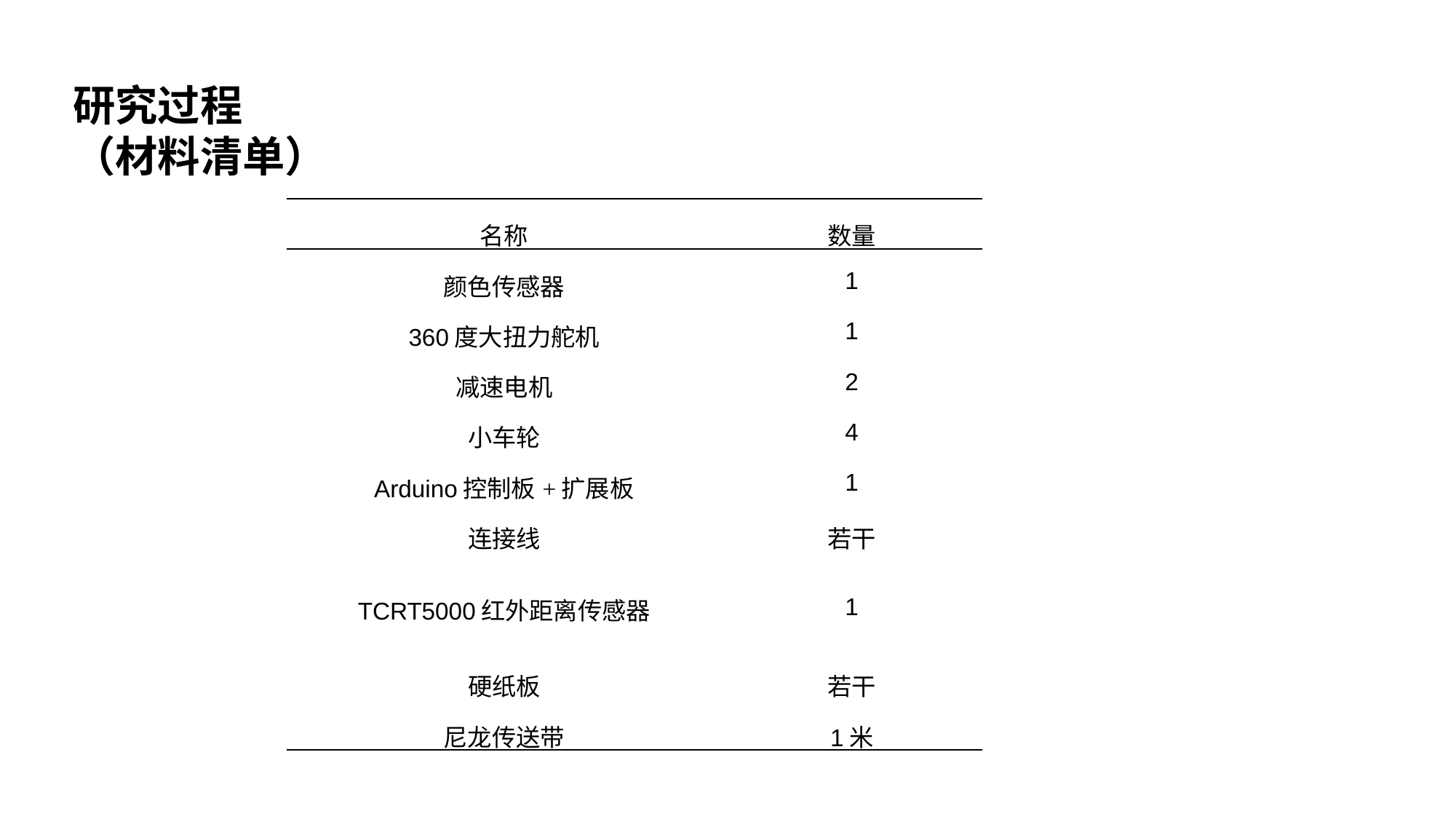

研究过程
（材料清单）
| 名称 | 数量 |
| --- | --- |
| 颜色传感器 | 1 |
| 360度大扭力舵机 | 1 |
| 减速电机 | 2 |
| 小车轮 | 4 |
| Arduino控制板+扩展板 | 1 |
| 连接线 | 若干 |
| TCRT5000红外距离传感器 | 1 |
| 硬纸板 | 若干 |
| 尼龙传送带 | 1米 |